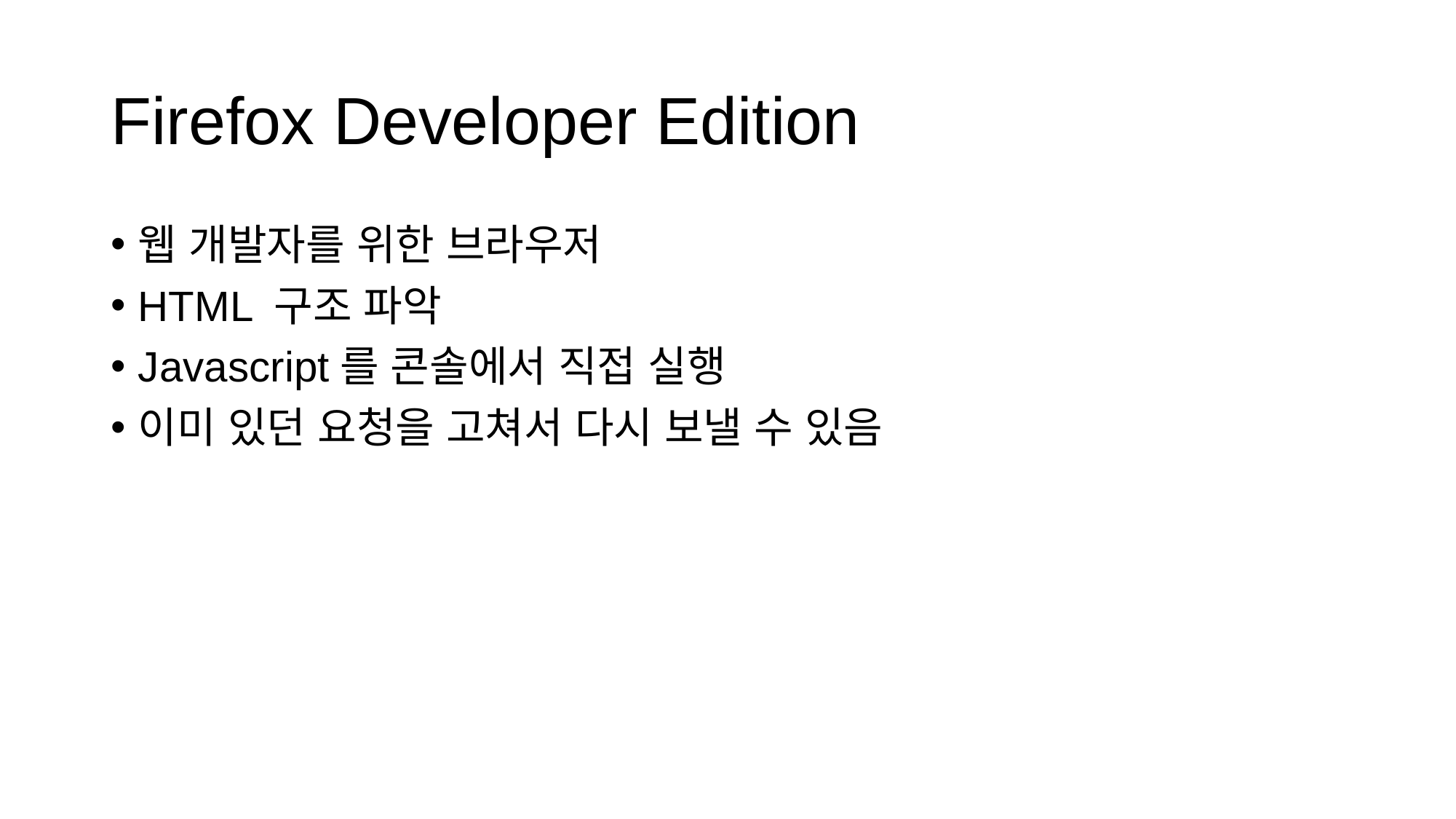

# Firefox Developer Edition
웹 개발자를 위한 브라우저
HTML 구조 파악
Javascript를 콘솔에서 직접 실행
이미 있던 요청을 고쳐서 다시 보낼 수 있음